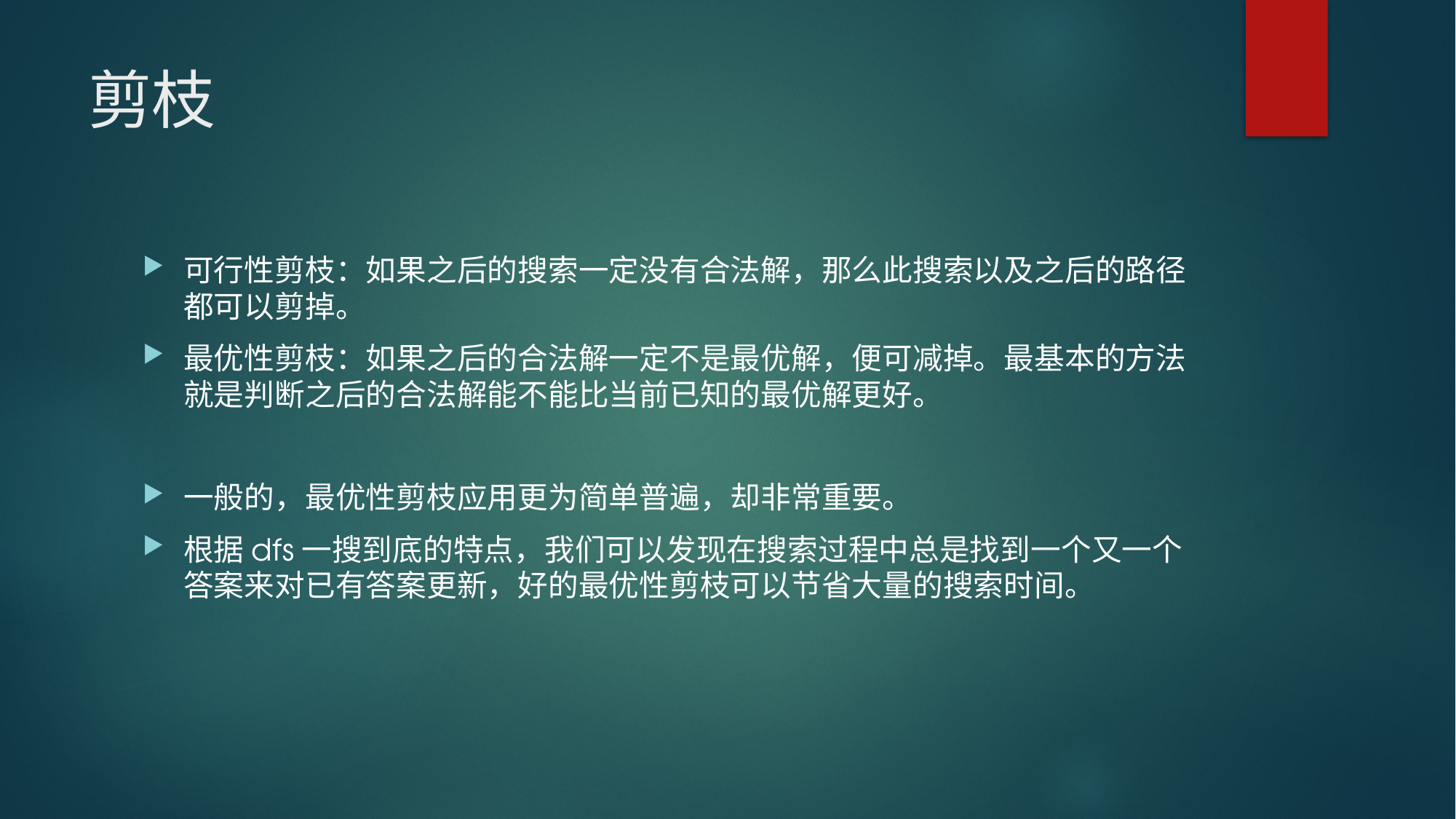

# 剪枝
可行性剪枝：如果之后的搜索一定没有合法解，那么此搜索以及之后的路径都可以剪掉。
最优性剪枝：如果之后的合法解一定不是最优解，便可减掉。最基本的方法就是判断之后的合法解能不能比当前已知的最优解更好。

一般的，最优性剪枝应用更为简单普遍，却非常重要。
根据dfs一搜到底的特点，我们可以发现在搜索过程中总是找到一个又一个答案来对已有答案更新，好的最优性剪枝可以节省大量的搜索时间。